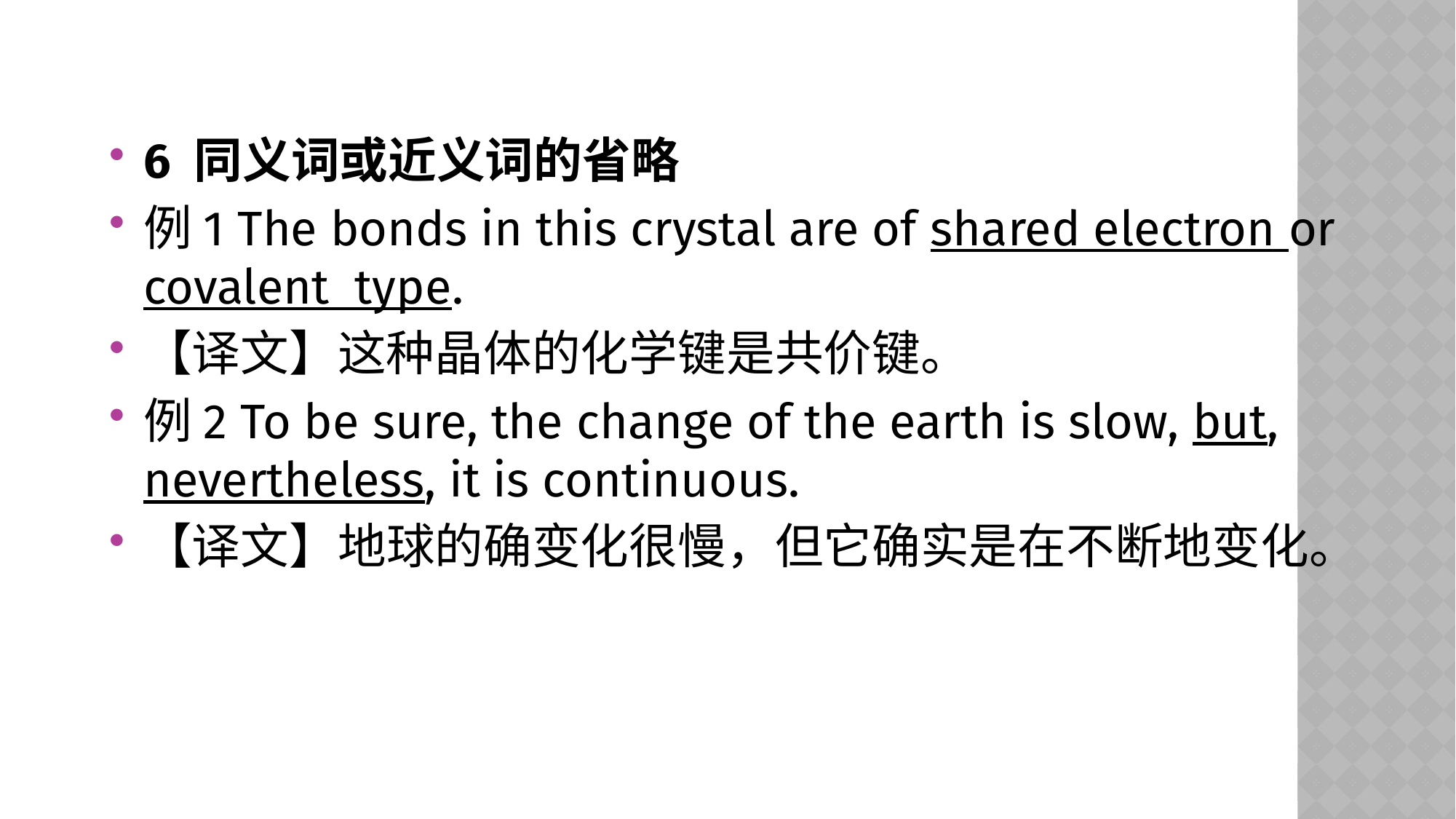

6 同义词或近义词的省略
例1 The bonds in this crystal are of shared electron or covalent  type.
【译文】这种晶体的化学键是共价键。
例2 To be sure, the change of the earth is slow, but, nevertheless, it is continuous.
【译文】地球的确变化很慢，但它确实是在不断地变化。